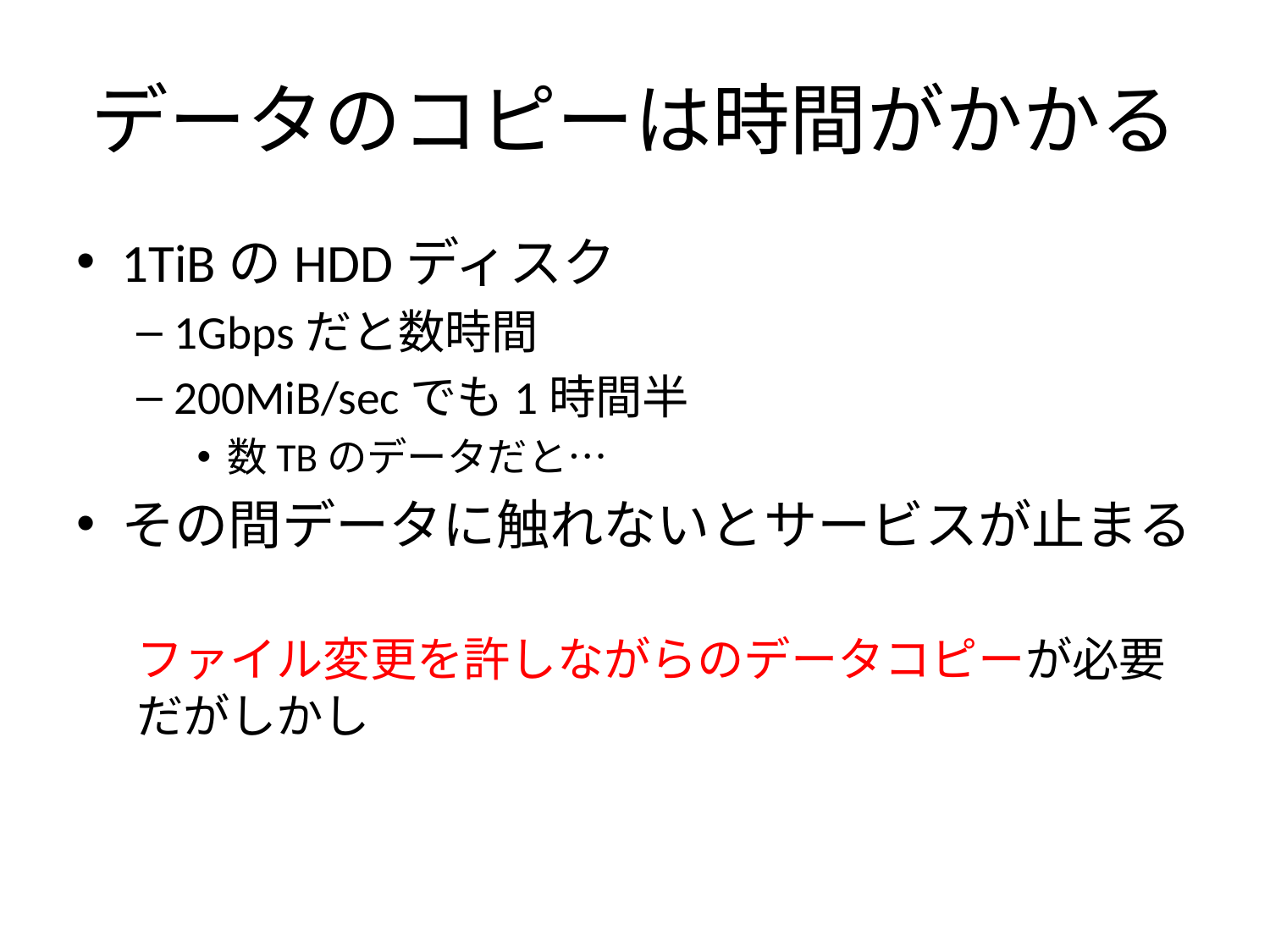

# データのコピーは時間がかかる
1TiBのHDDディスク
1Gbpsだと数時間
200MiB/secでも1時間半
数TBのデータだと…
その間データに触れないとサービスが止まる

ファイル変更を許しながらのデータコピーが必要
だがしかし